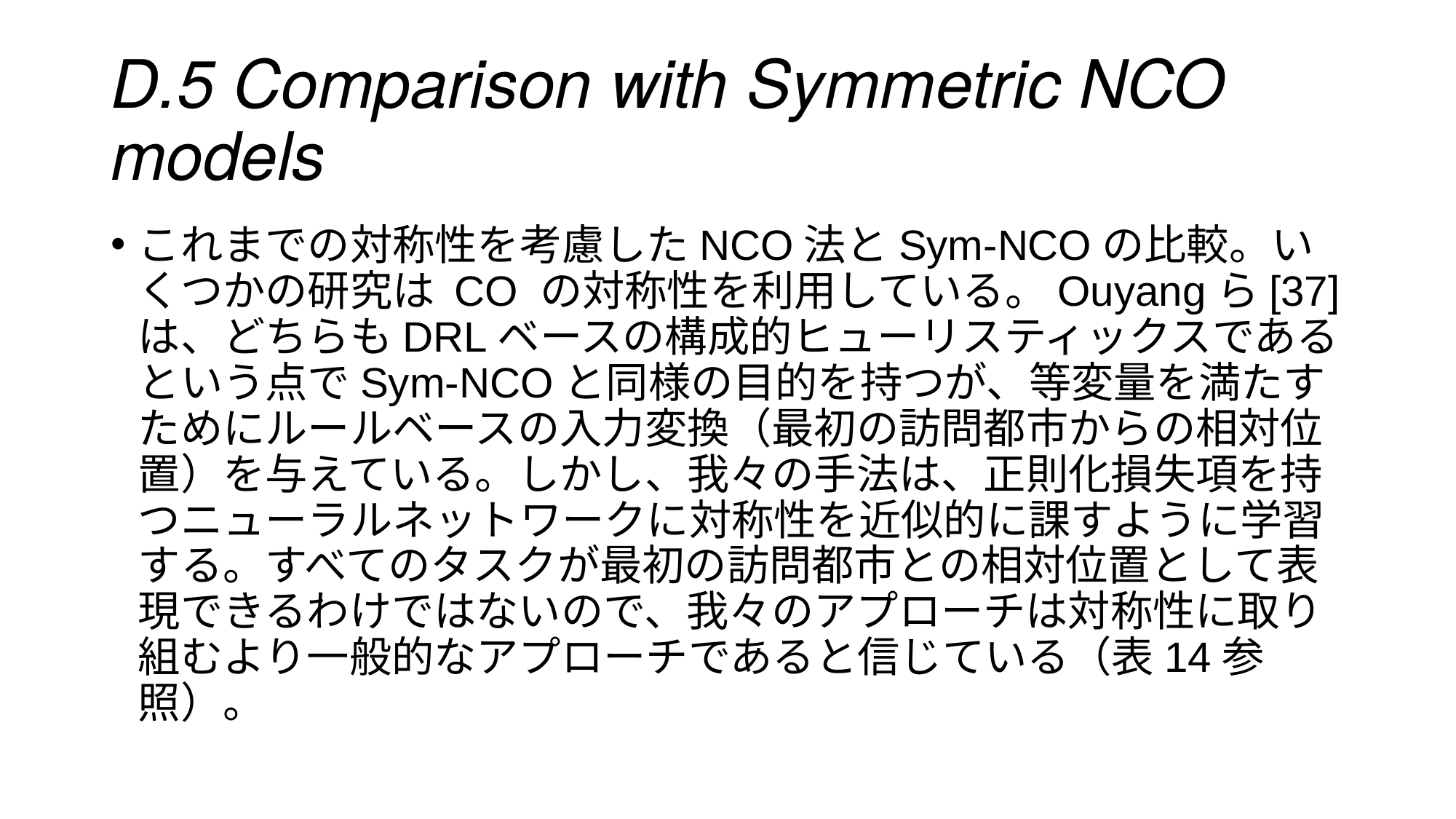

# D.5 Comparison with Symmetric NCO models
これまでの対称性を考慮したNCO法とSym-NCOの比較。いくつかの研究は CO の対称性を利用している。Ouyangら[37]は、どちらもDRLベースの構成的ヒューリスティックスであるという点でSym-NCOと同様の目的を持つが、等変量を満たすためにルールベースの入力変換（最初の訪問都市からの相対位置）を与えている。しかし、我々の手法は、正則化損失項を持つニューラルネットワークに対称性を近似的に課すように学習する。すべてのタスクが最初の訪問都市との相対位置として表現できるわけではないので、我々のアプローチは対称性に取り組むより一般的なアプローチであると信じている（表14参照）。